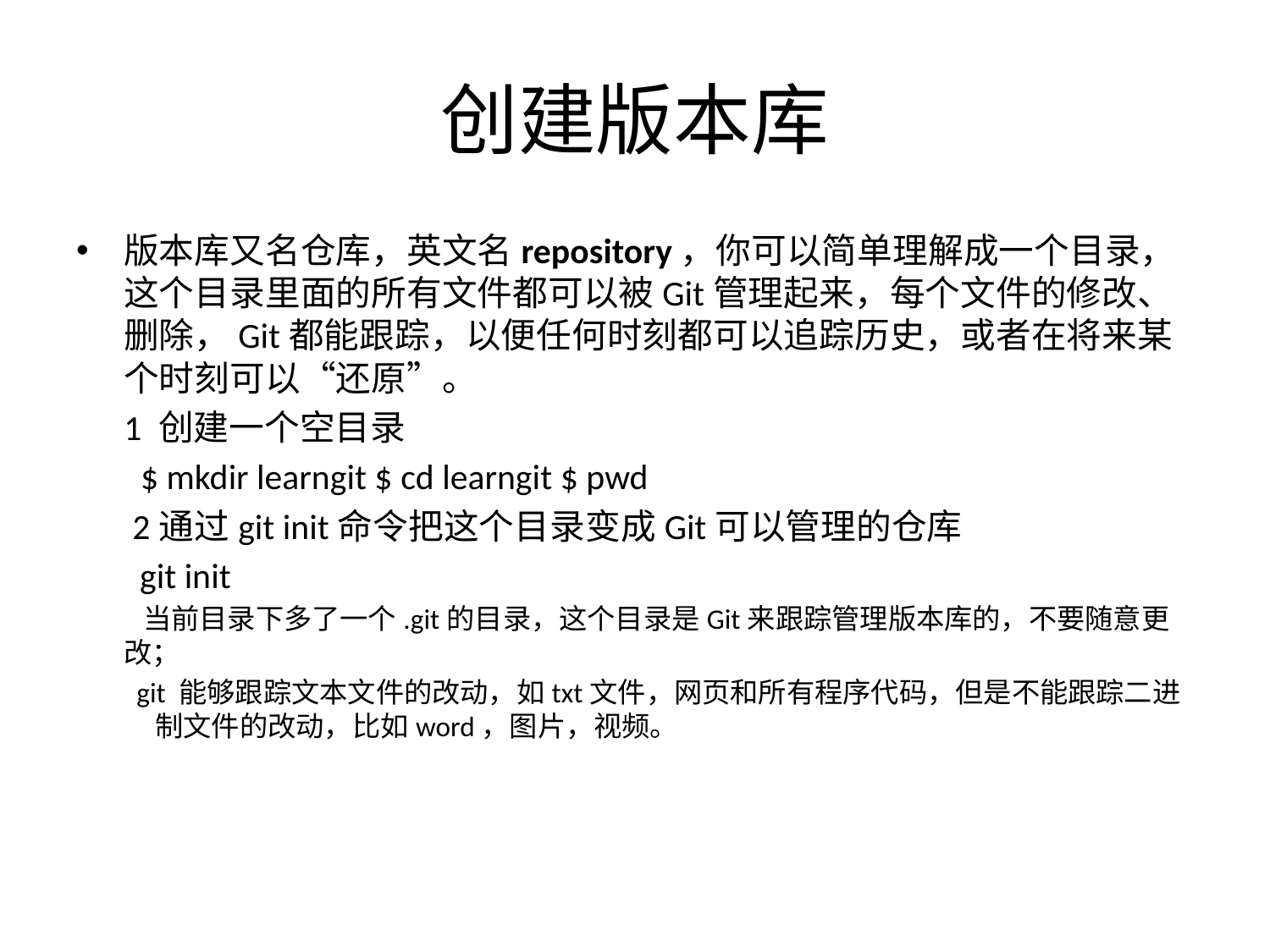

# 创建版本库
版本库又名仓库，英文名repository，你可以简单理解成一个目录，这个目录里面的所有文件都可以被Git管理起来，每个文件的修改、删除，Git都能跟踪，以便任何时刻都可以追踪历史，或者在将来某个时刻可以“还原”。
	1 创建一个空目录
        $ mkdir learngit $ cd learngit $ pwd
       2通过git init命令把这个目录变成Git可以管理的仓库
	  git init
	  当前目录下多了一个.git的目录，这个目录是Git来跟踪管理版本库的，不要随意更改；
	  git 能够跟踪文本文件的改动，如txt文件，网页和所有程序代码，但是不能跟踪二进        制文件的改动，比如word，图片，视频。